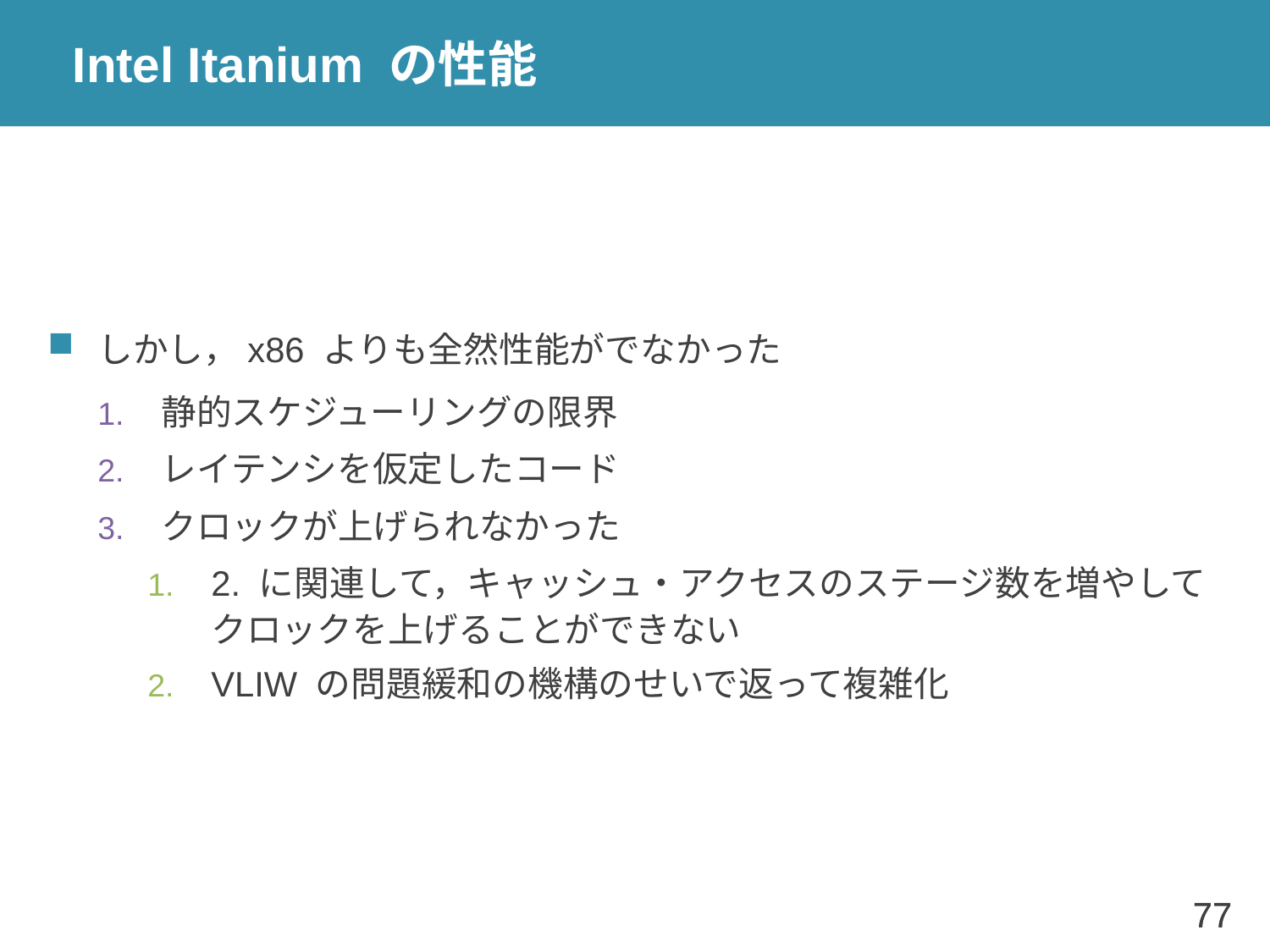

# Intel Itanium の性能
しかし，x86 よりも全然性能がでなかった
静的スケジューリングの限界
レイテンシを仮定したコード
クロックが上げられなかった
2. に関連して，キャッシュ・アクセスのステージ数を増やして
クロックを上げることができない
VLIW の問題緩和の機構のせいで返って複雑化